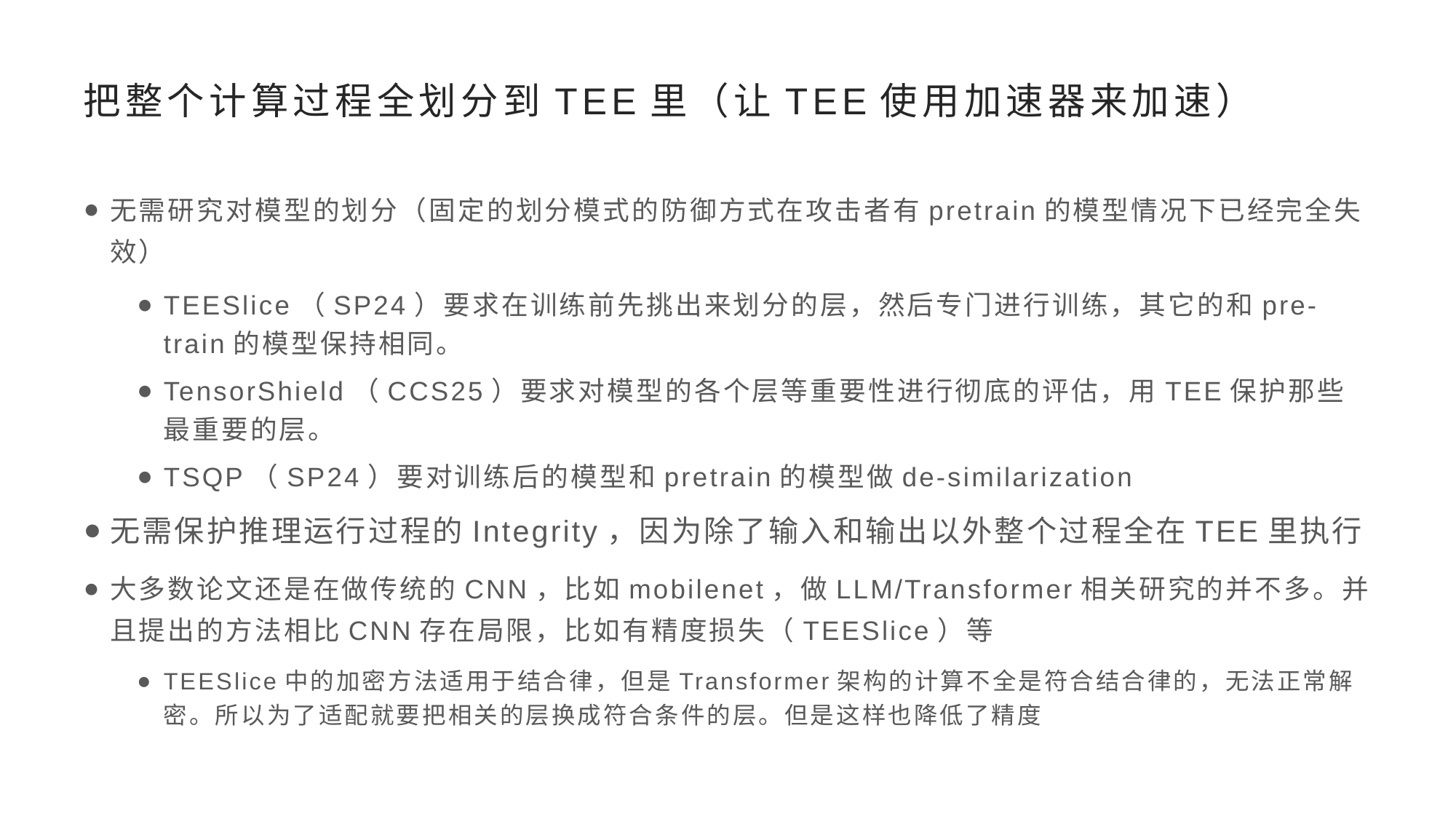

# 把整个计算过程全划分到TEE里（让TEE使用加速器来加速）
无需研究对模型的划分（固定的划分模式的防御方式在攻击者有pretrain的模型情况下已经完全失效）
TEESlice（SP24）要求在训练前先挑出来划分的层，然后专门进行训练，其它的和pre-train的模型保持相同。
TensorShield（CCS25）要求对模型的各个层等重要性进行彻底的评估，用TEE保护那些最重要的层。
TSQP（SP24）要对训练后的模型和pretrain的模型做de-similarization
无需保护推理运行过程的Integrity，因为除了输入和输出以外整个过程全在TEE里执行
大多数论文还是在做传统的CNN，比如mobilenet，做LLM/Transformer相关研究的并不多。并且提出的方法相比CNN存在局限，比如有精度损失（TEESlice）等
TEESlice中的加密方法适用于结合律，但是Transformer架构的计算不全是符合结合律的，无法正常解密。所以为了适配就要把相关的层换成符合条件的层。但是这样也降低了精度